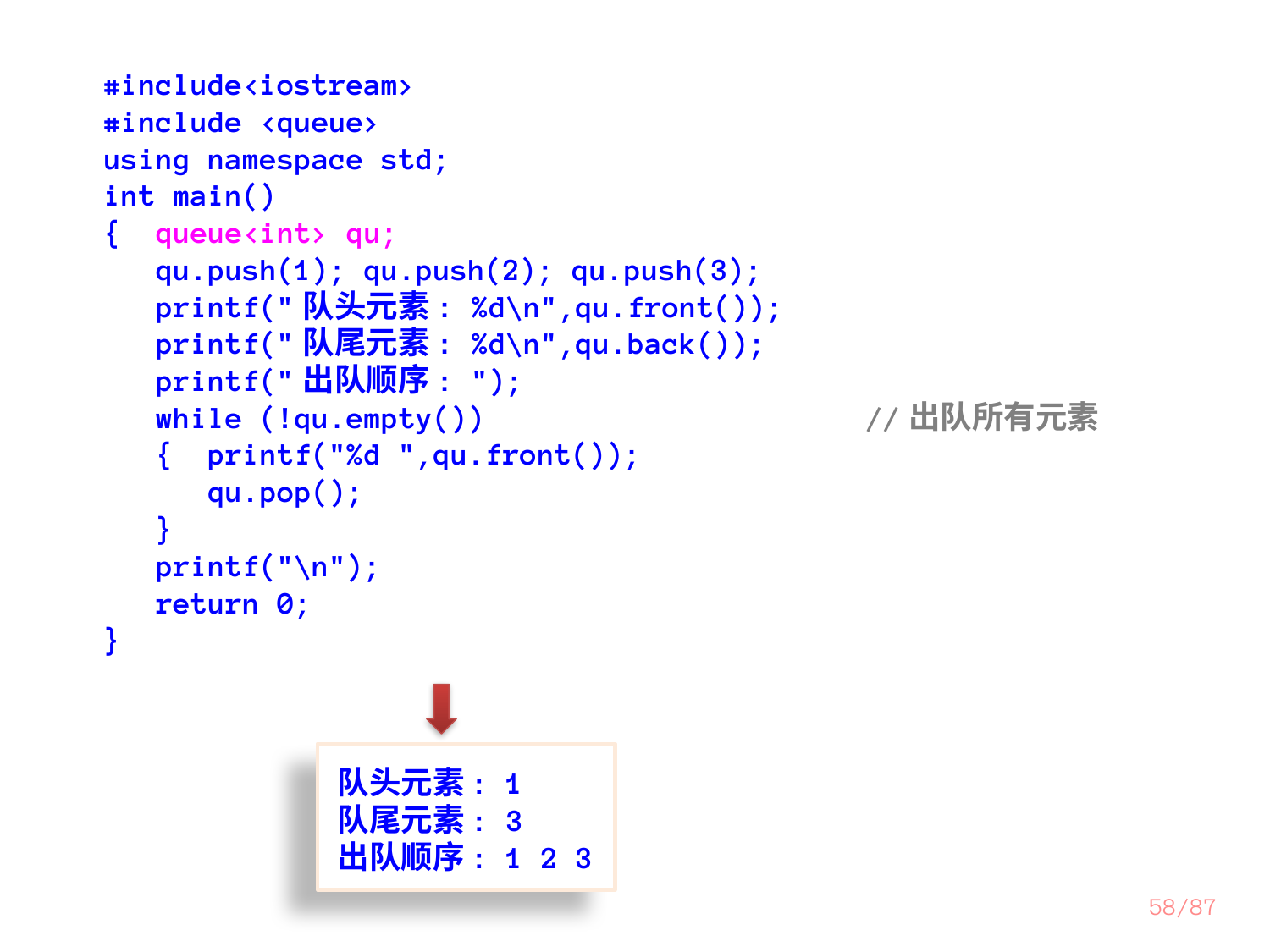

#include<iostream>
#include <queue>
using namespace std;
int main()
{  queue<int> qu;
   qu.push(1); qu.push(2); qu.push(3);
   printf("队头元素: %d\n",qu.front());
   printf("队尾元素: %d\n",qu.back());
   printf("出队顺序: ");
   while (!qu.empty())			//出队所有元素
   {  printf("%d ",qu.front());
      qu.pop();
   }
   printf("\n");
   return 0;
}

队头元素: 1
队尾元素: 3
出队顺序: 1 2 3
58/87